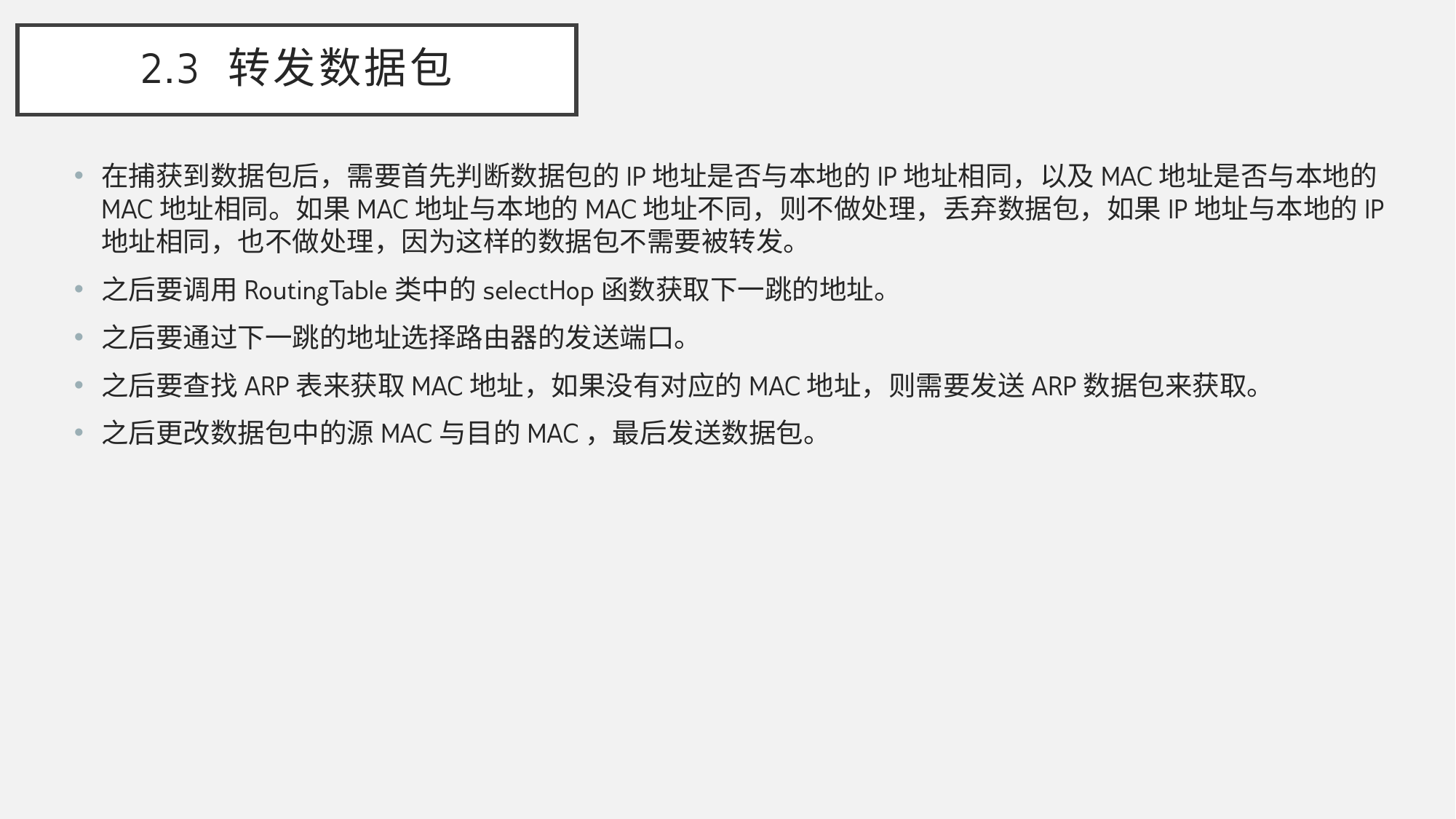

# 2.3 转发数据包
在捕获到数据包后，需要首先判断数据包的IP地址是否与本地的IP地址相同，以及MAC地址是否与本地的MAC地址相同。如果MAC地址与本地的MAC地址不同，则不做处理，丢弃数据包，如果IP地址与本地的IP地址相同，也不做处理，因为这样的数据包不需要被转发。
之后要调用RoutingTable类中的selectHop函数获取下一跳的地址。
之后要通过下一跳的地址选择路由器的发送端口。
之后要查找ARP表来获取MAC地址，如果没有对应的MAC地址，则需要发送ARP数据包来获取。
之后更改数据包中的源MAC与目的MAC，最后发送数据包。